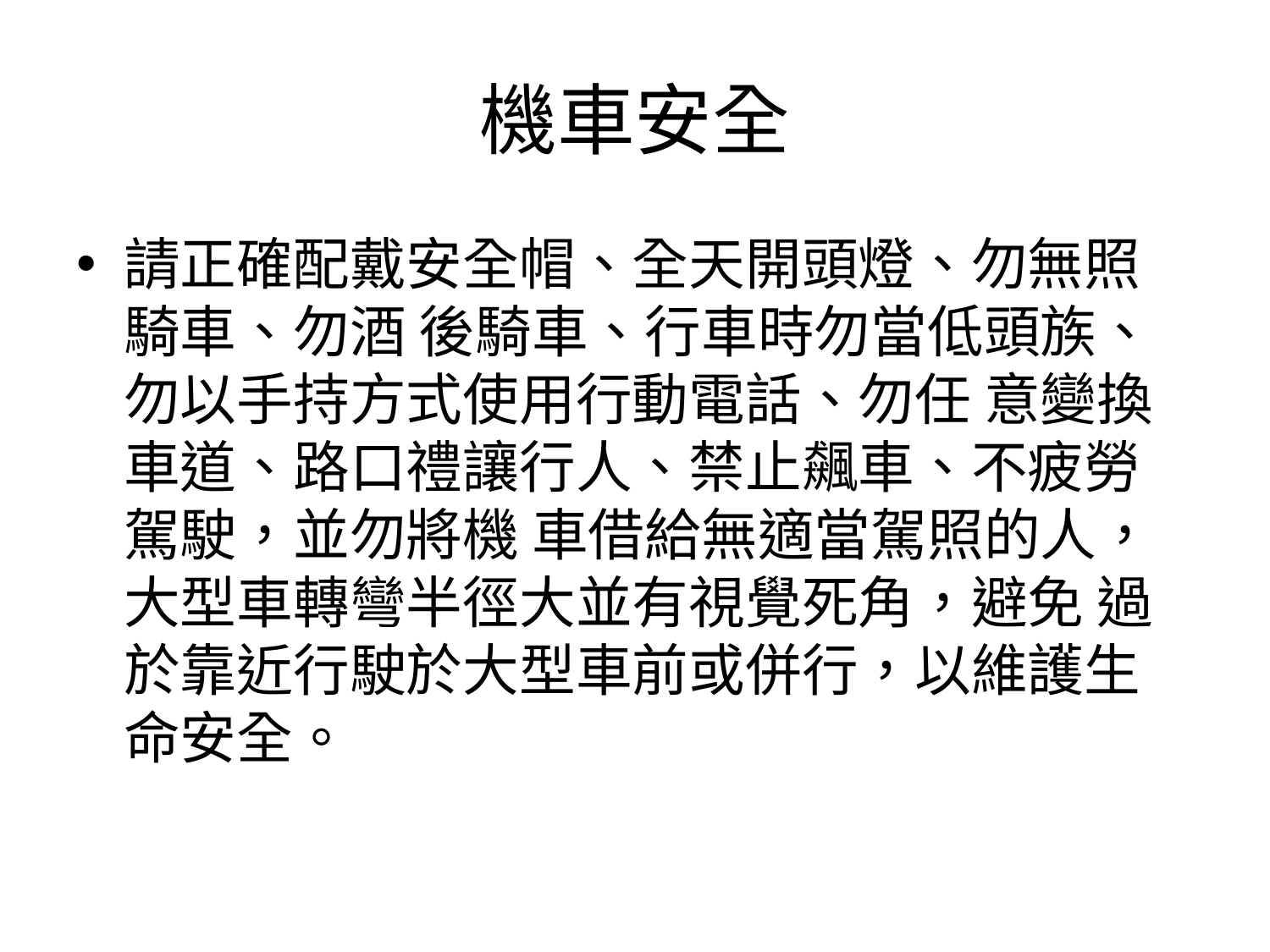

# 機車安全
請正確配戴安全帽、全天開頭燈、勿無照騎車、勿酒 後騎車、行車時勿當低頭族、勿以手持方式使用行動電話、勿任 意變換車道、路口禮讓行人、禁止飆車、不疲勞駕駛，並勿將機 車借給無適當駕照的人，大型車轉彎半徑大並有視覺死角，避免 過於靠近行駛於大型車前或併行，以維護生命安全。